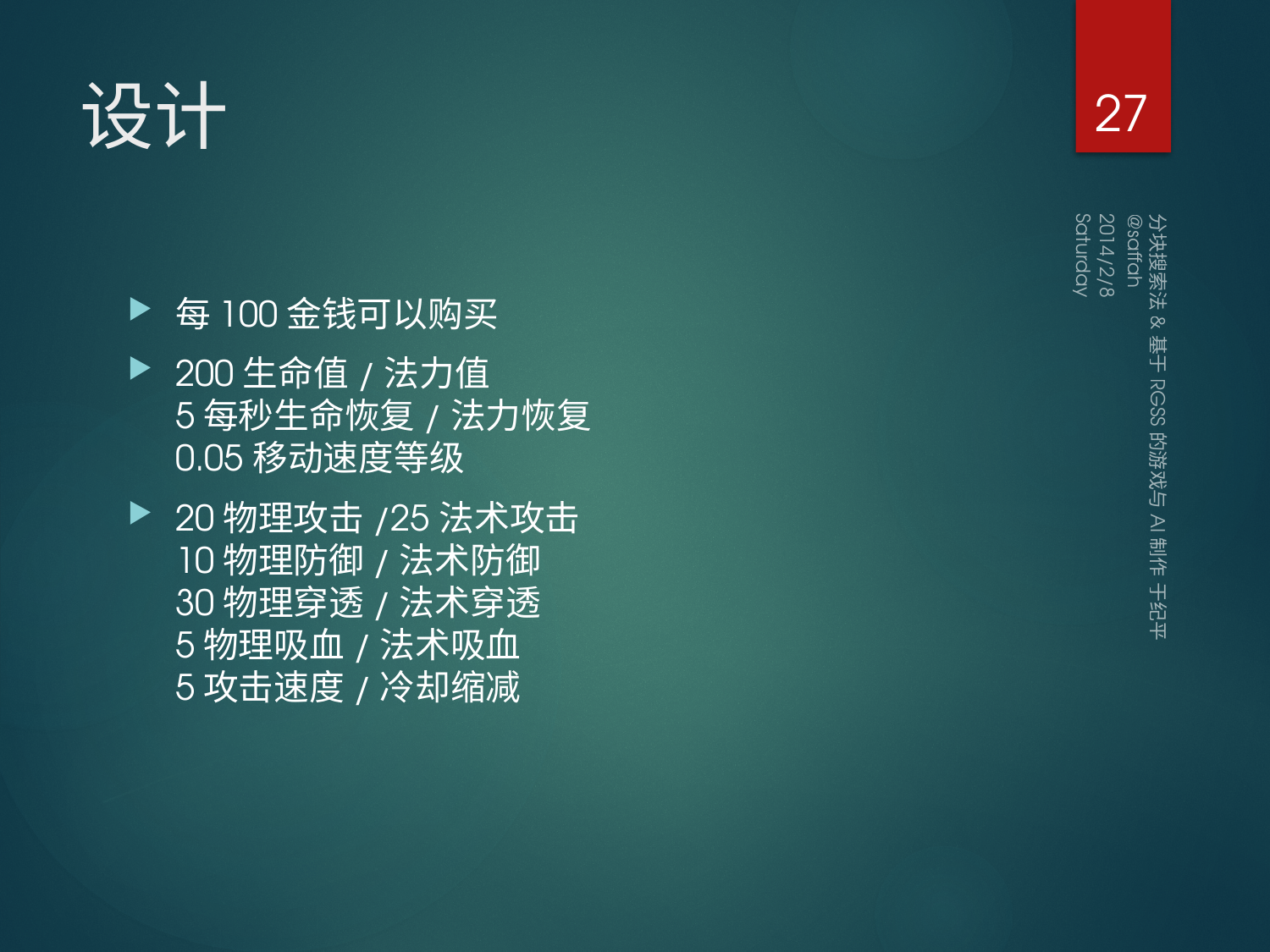

27
# 设计
2014/2/8 Saturday
每100金钱可以购买
200生命值/法力值
5每秒生命恢复/法力恢复
0.05移动速度等级
20物理攻击/25法术攻击
10物理防御/法术防御
30物理穿透/法术穿透
5物理吸血/法术吸血
5攻击速度/冷却缩减
分块搜索法&基于RGSS的游戏与AI制作 于纪平 @saffah